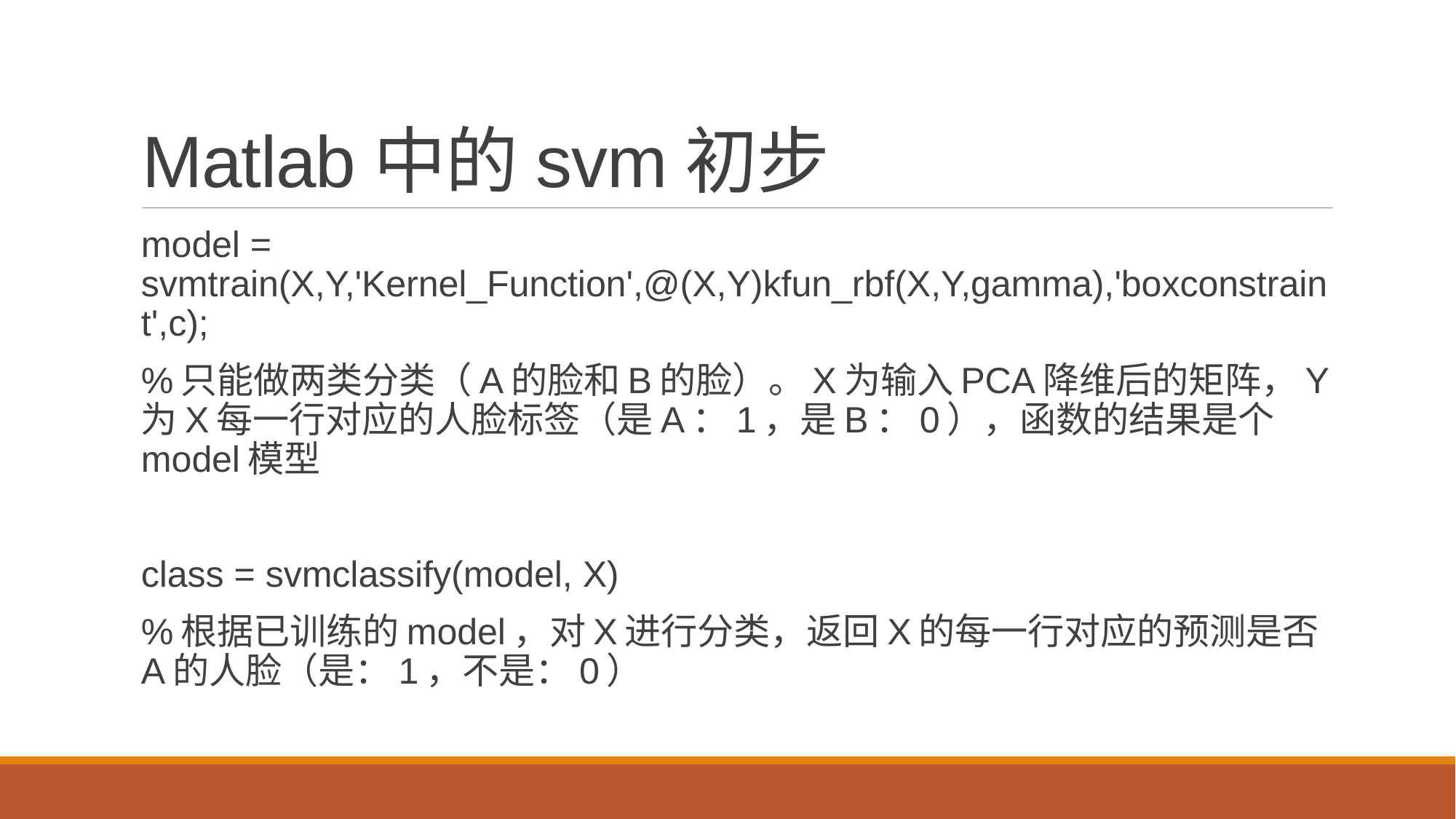

# Matlab中的svm初步
model = svmtrain(X,Y,'Kernel_Function',@(X,Y)kfun_rbf(X,Y,gamma),'boxconstraint',c);
%只能做两类分类（A的脸和B的脸）。X为输入PCA降维后的矩阵，Y为X每一行对应的人脸标签（是A：1，是B：0），函数的结果是个model模型

class = svmclassify(model, X)
%根据已训练的model，对X进行分类，返回X的每一行对应的预测是否A的人脸（是：1，不是：0）